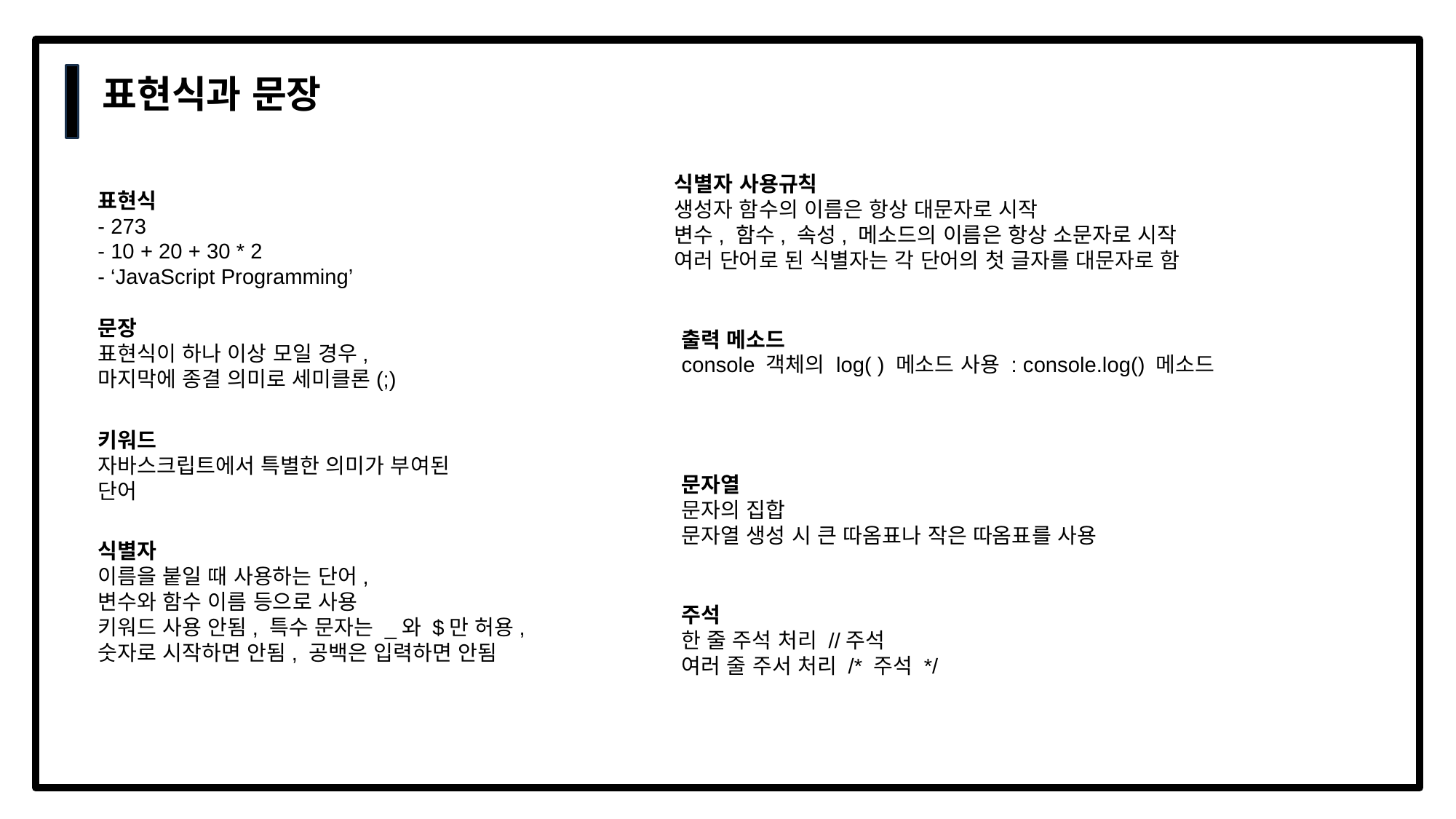

표현식과 문장
식별자 사용규칙
생성자 함수의 이름은 항상 대문자로 시작
변수, 함수, 속성, 메소드의 이름은 항상 소문자로 시작
여러 단어로 된 식별자는 각 단어의 첫 글자를 대문자로 함
표현식
- 273
- 10 + 20 + 30 * 2
- ‘JavaScript Programming’
문장
표현식이 하나 이상 모일 경우,
마지막에 종결 의미로 세미클론(;)
출력 메소드
console 객체의 log( ) 메소드 사용 : console.log() 메소드

키워드
자바스크립트에서 특별한 의미가 부여된 단어
문자열​
문자의 집합​
문자열 생성 시 큰 따옴표나 작은 따옴표를 사용​

식별자
이름을 붙일 때 사용하는 단어,
변수와 함수 이름 등으로 사용
키워드 사용 안됨, 특수 문자는 _와 $만 허용,
숫자로 시작하면 안됨, 공백은 입력하면 안됨
주석
한 줄 주석 처리 //주석
여러 줄 주서 처리 /* 주석 */